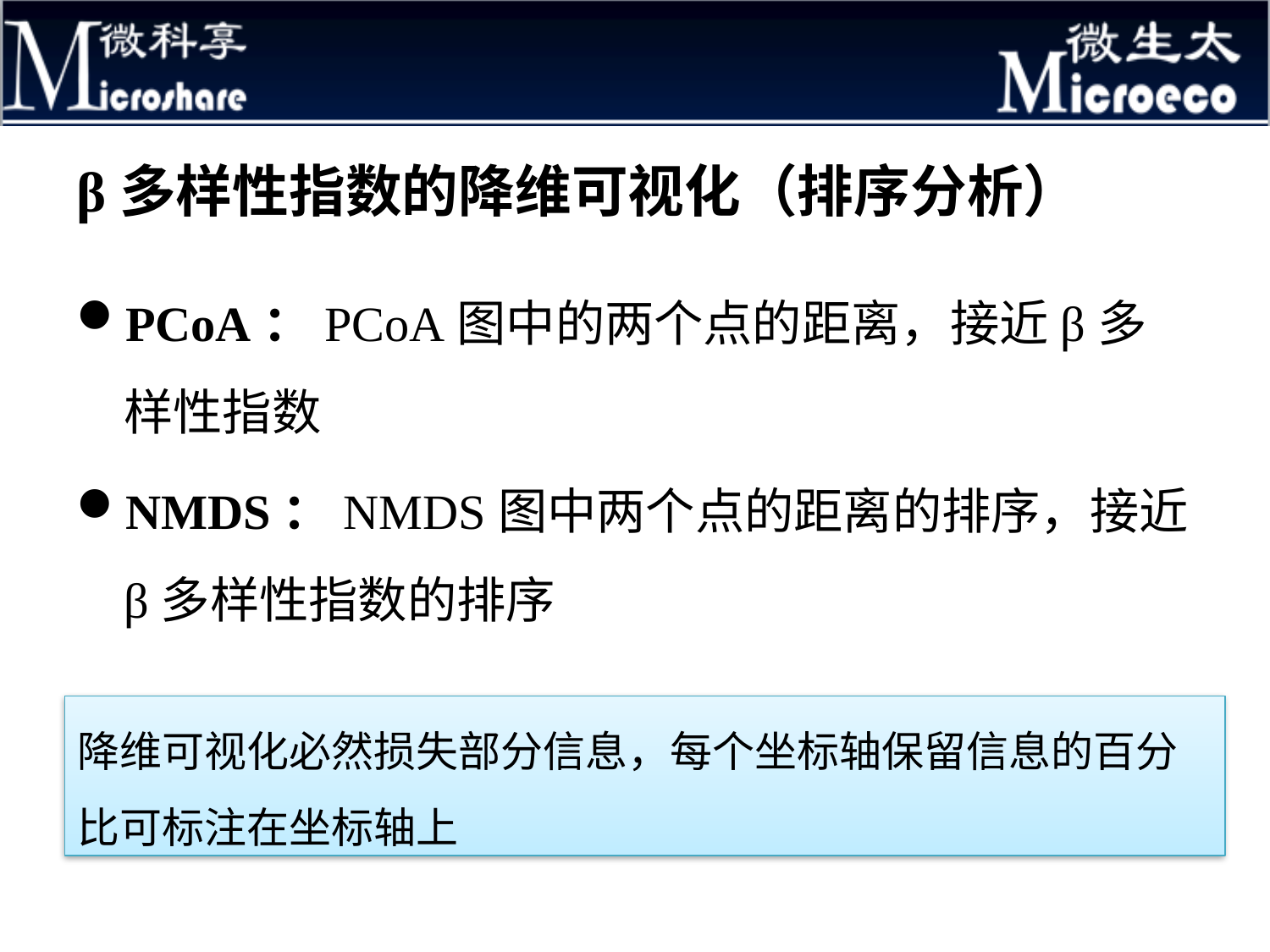

# β多样性指数的降维可视化（排序分析）
PCoA：PCoA图中的两个点的距离，接近β多样性指数
NMDS：NMDS图中两个点的距离的排序，接近β多样性指数的排序
降维可视化必然损失部分信息，每个坐标轴保留信息的百分比可标注在坐标轴上